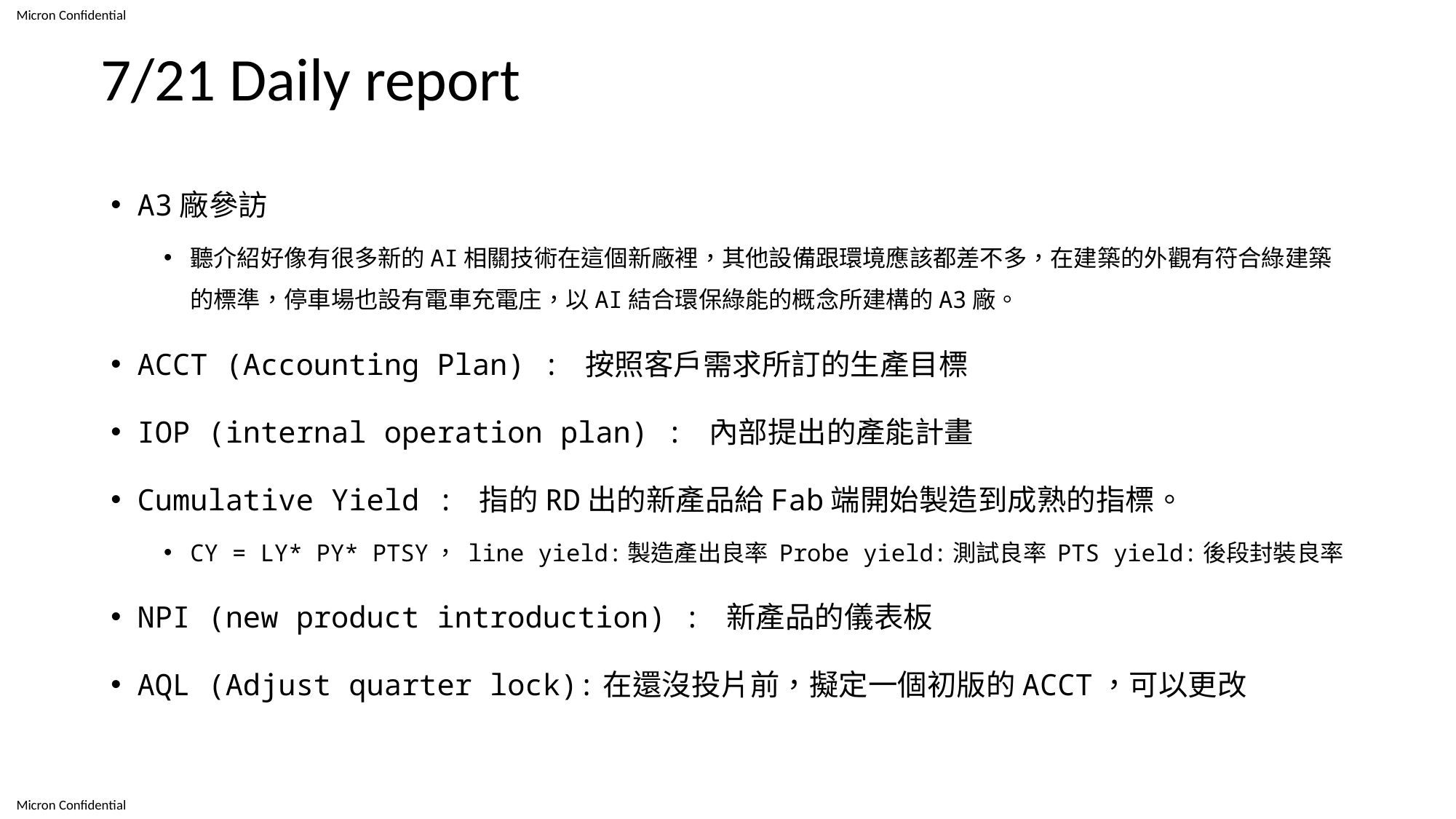

# 7/21 Daily report
A3廠參訪
聽介紹好像有很多新的AI相關技術在這個新廠裡，其他設備跟環境應該都差不多，在建築的外觀有符合綠建築的標準，停車場也設有電車充電庄，以AI結合環保綠能的概念所建構的A3廠。
ACCT (Accounting Plan) : 按照客戶需求所訂的生產目標
IOP (internal operation plan) : 內部提出的產能計畫
Cumulative Yield : 指的RD出的新產品給Fab端開始製造到成熟的指標。
CY = LY* PY* PTSY， line yield:製造產出良率 Probe yield:測試良率 PTS yield:後段封裝良率
NPI (new product introduction) : 新產品的儀表板
AQL (Adjust quarter lock):在還沒投片前，擬定一個初版的ACCT，可以更改